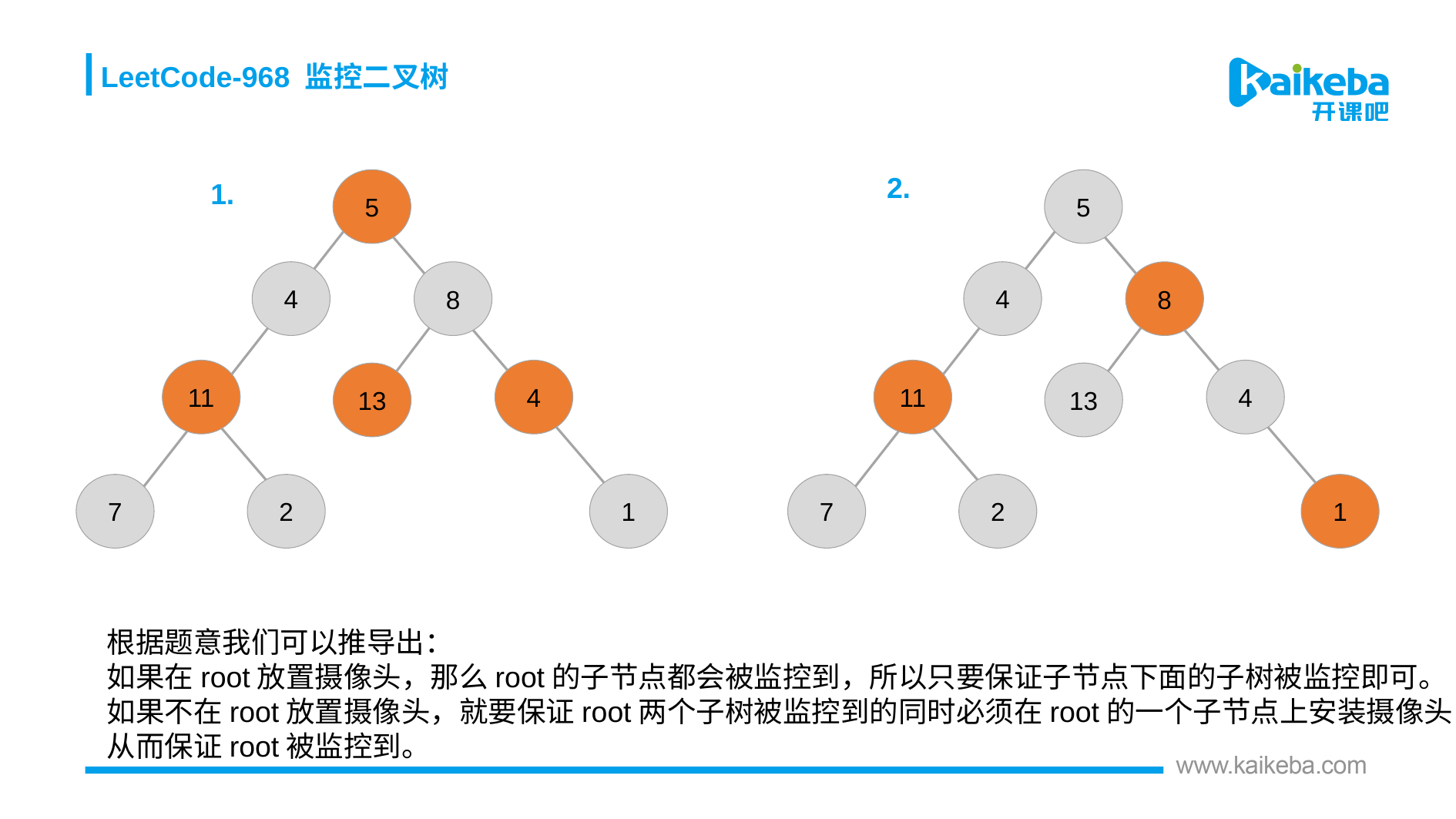

LeetCode-968 监控二叉树
2.
1.
5
5
4
4
8
8
11
4
11
4
13
13
7
2
1
7
2
1
根据题意我们可以推导出：
如果在root放置摄像头，那么root的子节点都会被监控到，所以只要保证子节点下面的子树被监控即可。
如果不在root放置摄像头，就要保证root两个子树被监控到的同时必须在root的一个子节点上安装摄像头，
从而保证root被监控到。